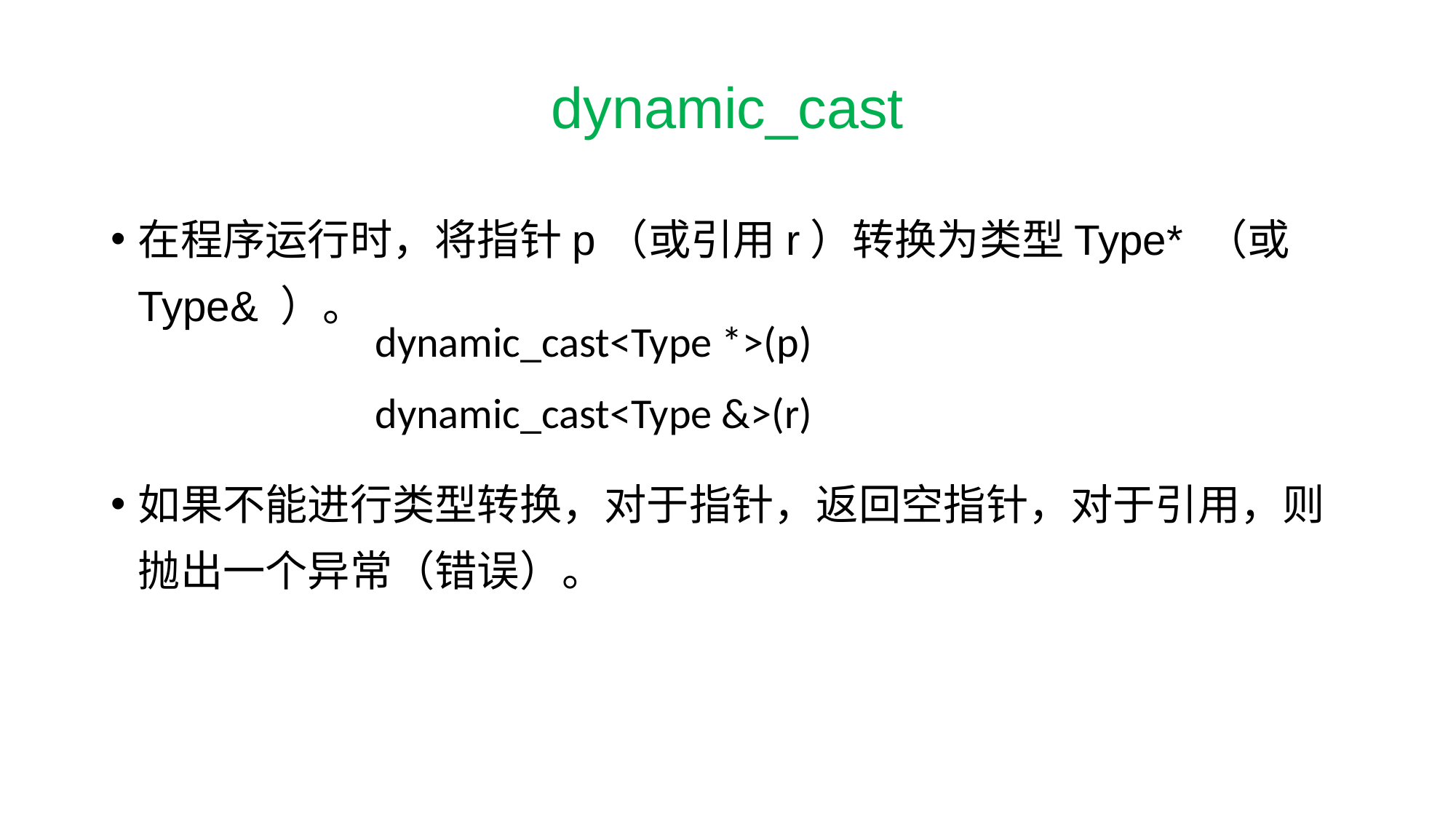

# dynamic_cast
在程序运行时，将指针p（或引用r）转换为类型Type* （或Type& ）。

如果不能进行类型转换，对于指针，返回空指针，对于引用，则抛出一个异常（错误）。

dynamic_cast<Type *>(p)
dynamic_cast<Type &>(r)